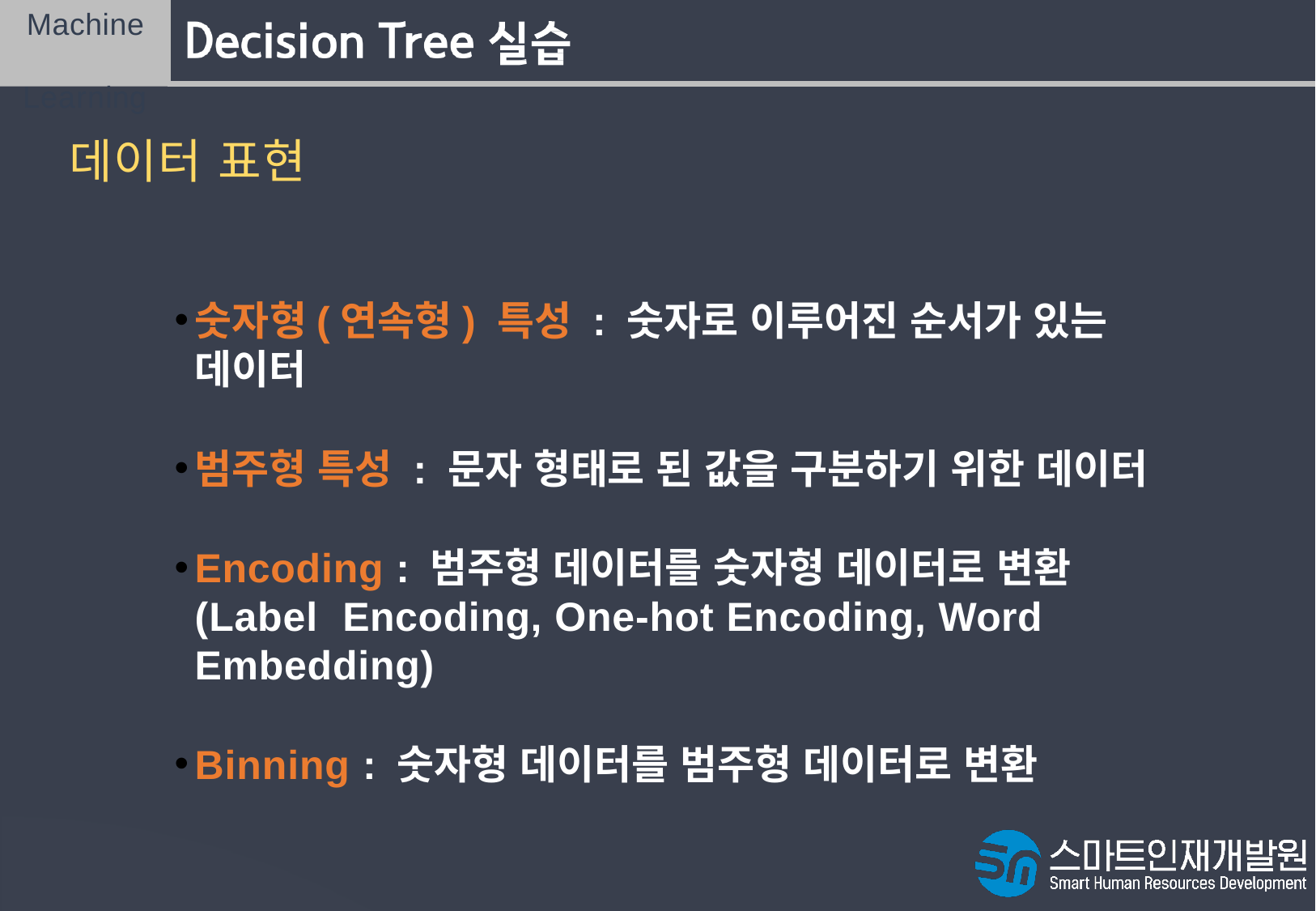

# Machine  Learning

데이터 표현
숫자형(연속형) 특성 : 숫자로 이루어진 순서가 있는 데이터

범주형 특성 : 문자 형태로 된 값을 구분하기 위한 데이터

Encoding : 범주형 데이터를 숫자형 데이터로 변환 (Label  Encoding, One-hot Encoding, Word Embedding)

Binning : 숫자형 데이터를 범주형 데이터로 변환